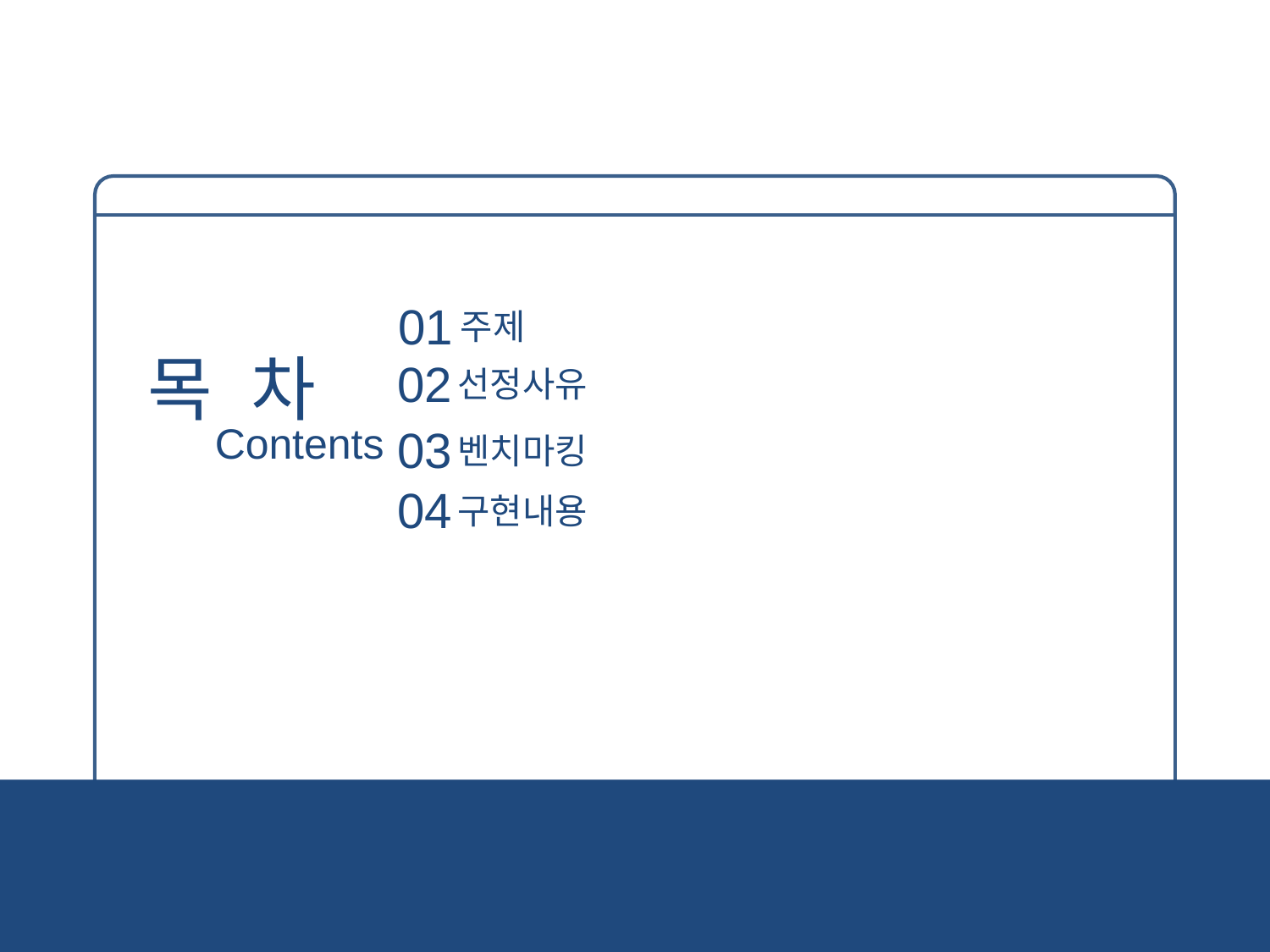

ㅁ
01
주제
목  차
Contents
02
선정사유
03
벤치마킹
04
구현내용